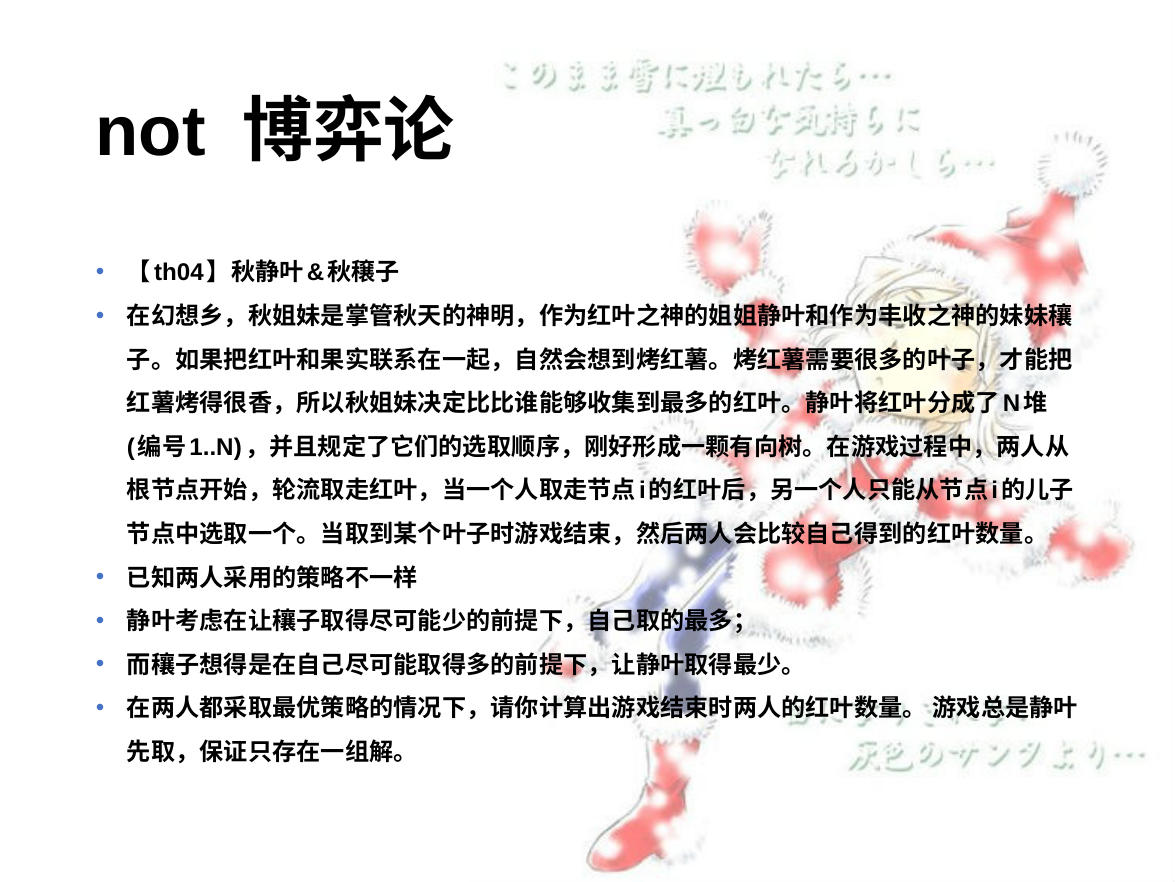

# not 博弈论
【th04】秋静叶&秋穣子
在幻想乡，秋姐妹是掌管秋天的神明，作为红叶之神的姐姐静叶和作为丰收之神的妹妹穰子。如果把红叶和果实联系在一起，自然会想到烤红薯。烤红薯需要很多的叶子，才能把红薯烤得很香，所以秋姐妹决定比比谁能够收集到最多的红叶。静叶将红叶分成了N堆(编号1..N)，并且规定了它们的选取顺序，刚好形成一颗有向树。在游戏过程中，两人从根节点开始，轮流取走红叶，当一个人取走节点i的红叶后，另一个人只能从节点i的儿子节点中选取一个。当取到某个叶子时游戏结束，然后两人会比较自己得到的红叶数量。
已知两人采用的策略不一样
静叶考虑在让穰子取得尽可能少的前提下，自己取的最多；
而穰子想得是在自己尽可能取得多的前提下，让静叶取得最少。
在两人都采取最优策略的情况下，请你计算出游戏结束时两人的红叶数量。 游戏总是静叶先取，保证只存在一组解。